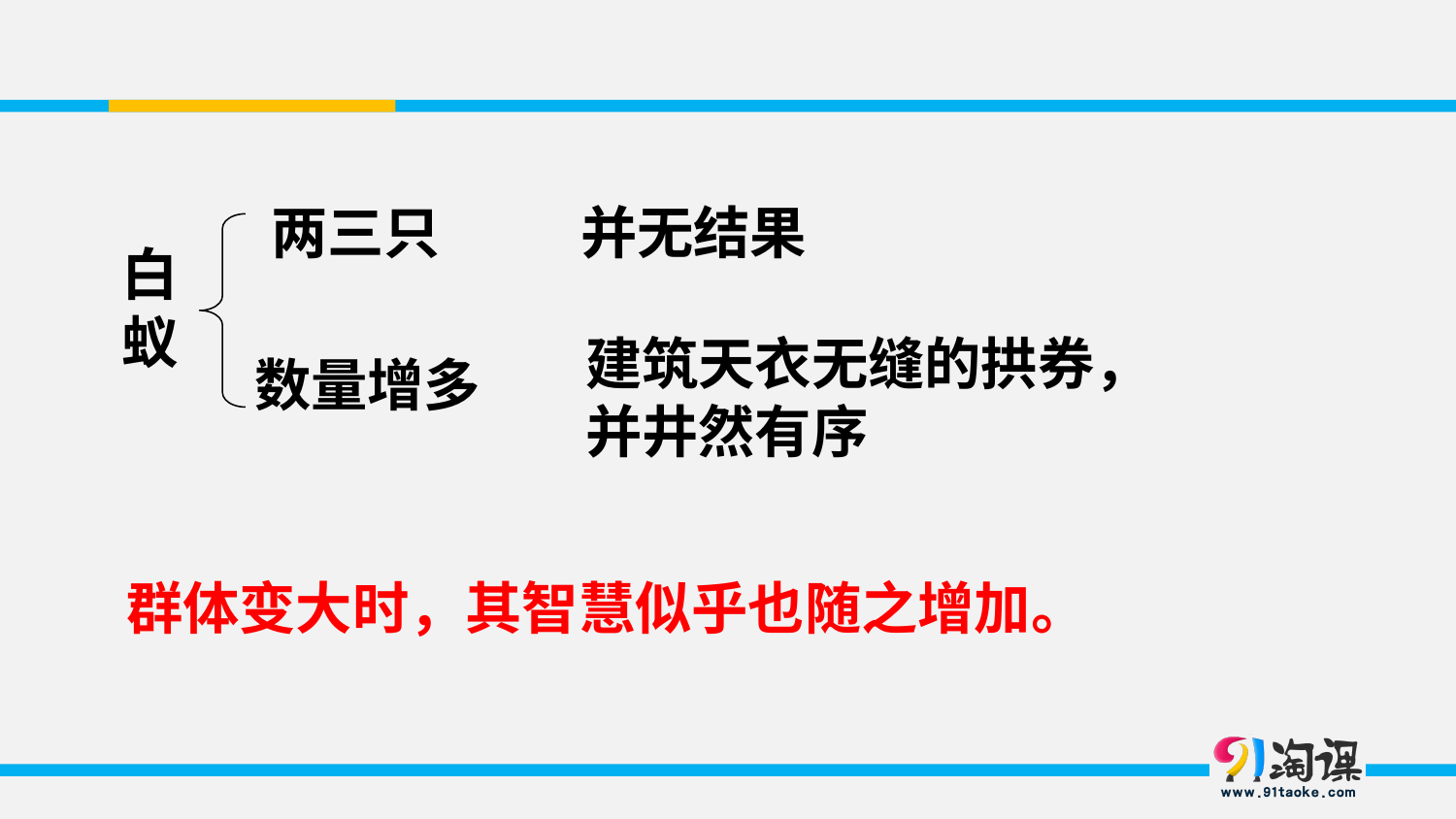

两三只
并无结果

白蚁
建筑天衣无缝的拱券，
并井然有序
数量增多
群体变大时，其智慧似乎也随之增加。